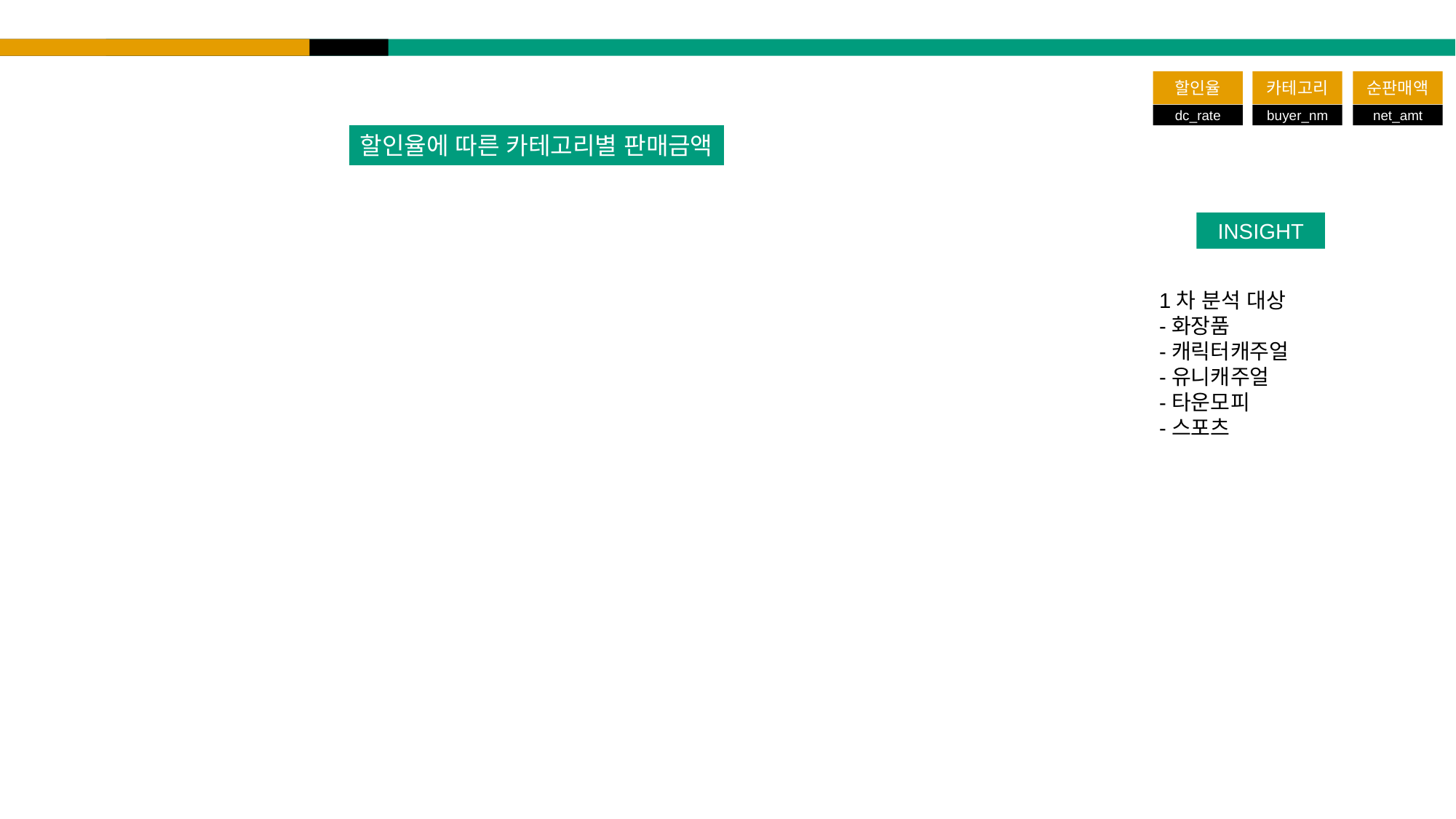

할인율
카테고리
순판매액
dc_rate
buyer_nm
net_amt
할인율에 따른 카테고리별 판매금액
INSIGHT
1차 분석 대상
-화장품
-캐릭터캐주얼
-유니캐주얼
-타운모피
-스포츠